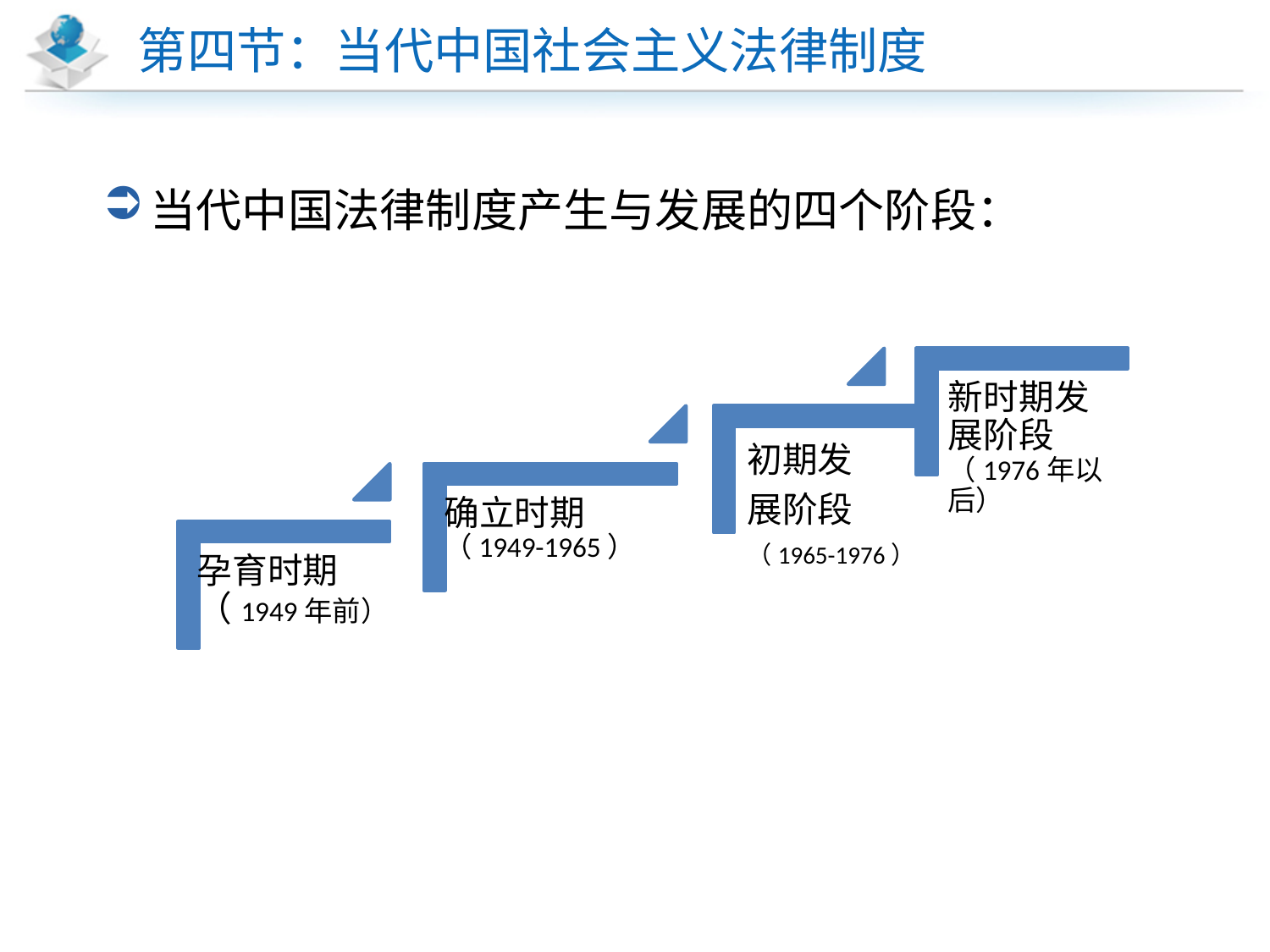

# 第四节：当代中国社会主义法律制度
当代中国法律制度产生与发展的四个阶段：
孕育时期（1949年前）
确立时期（1949-1965）
初期发
展阶段
（1965-1976）
新时期发展阶段（1976年以后）